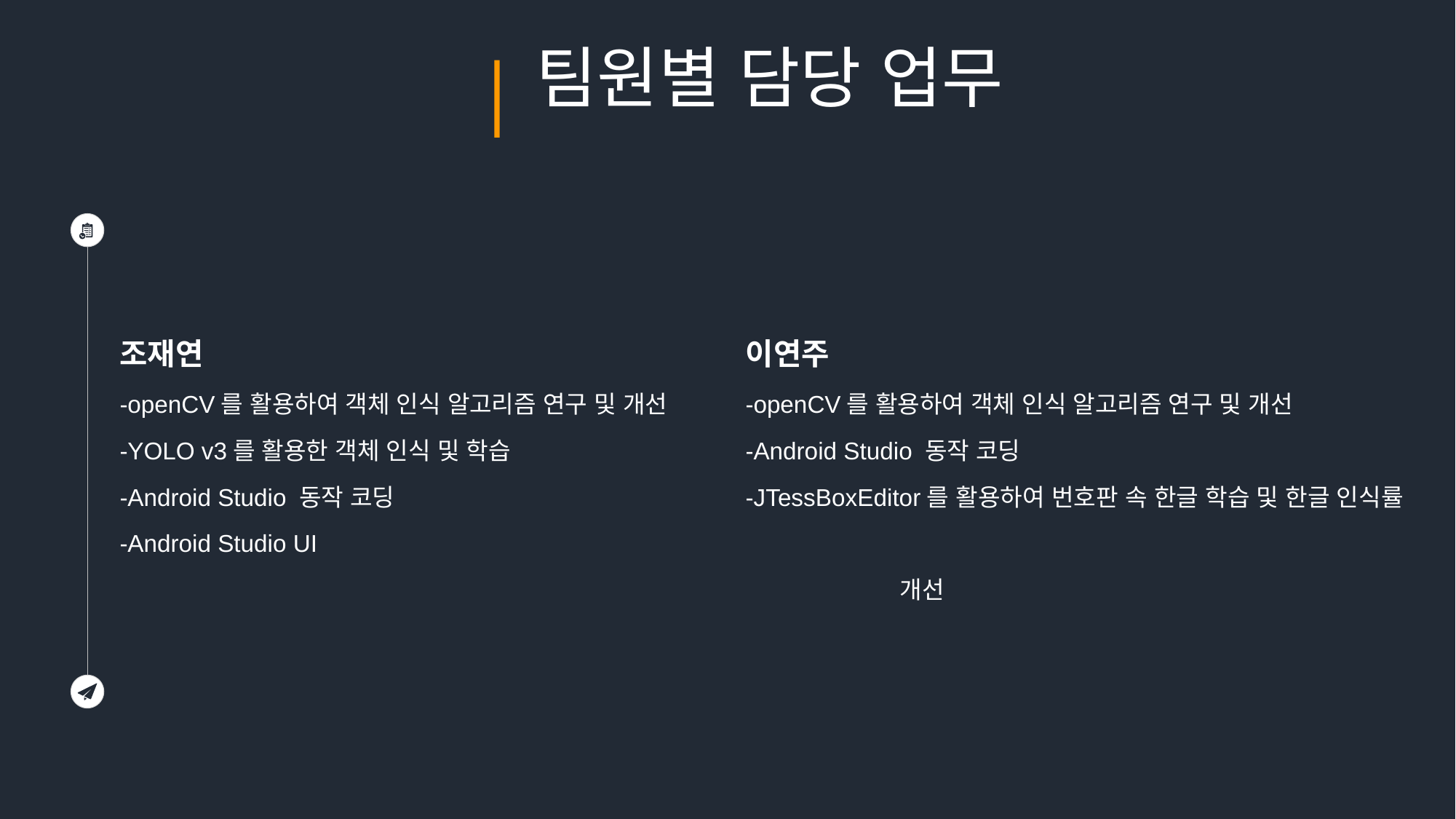

팀원별 담당 업무

조재연
-openCV를 활용하여 객체 인식 알고리즘 연구 및 개선
-YOLO v3를 활용한 객체 인식 및 학습
-Android Studio 동작 코딩
-Android Studio UI
이연주
-openCV를 활용하여 객체 인식 알고리즘 연구 및 개선
-Android Studio 동작 코딩
-JTessBoxEditor를 활용하여 번호판 속 한글 학습 및 한글 인식률                                                                                                                                      개선